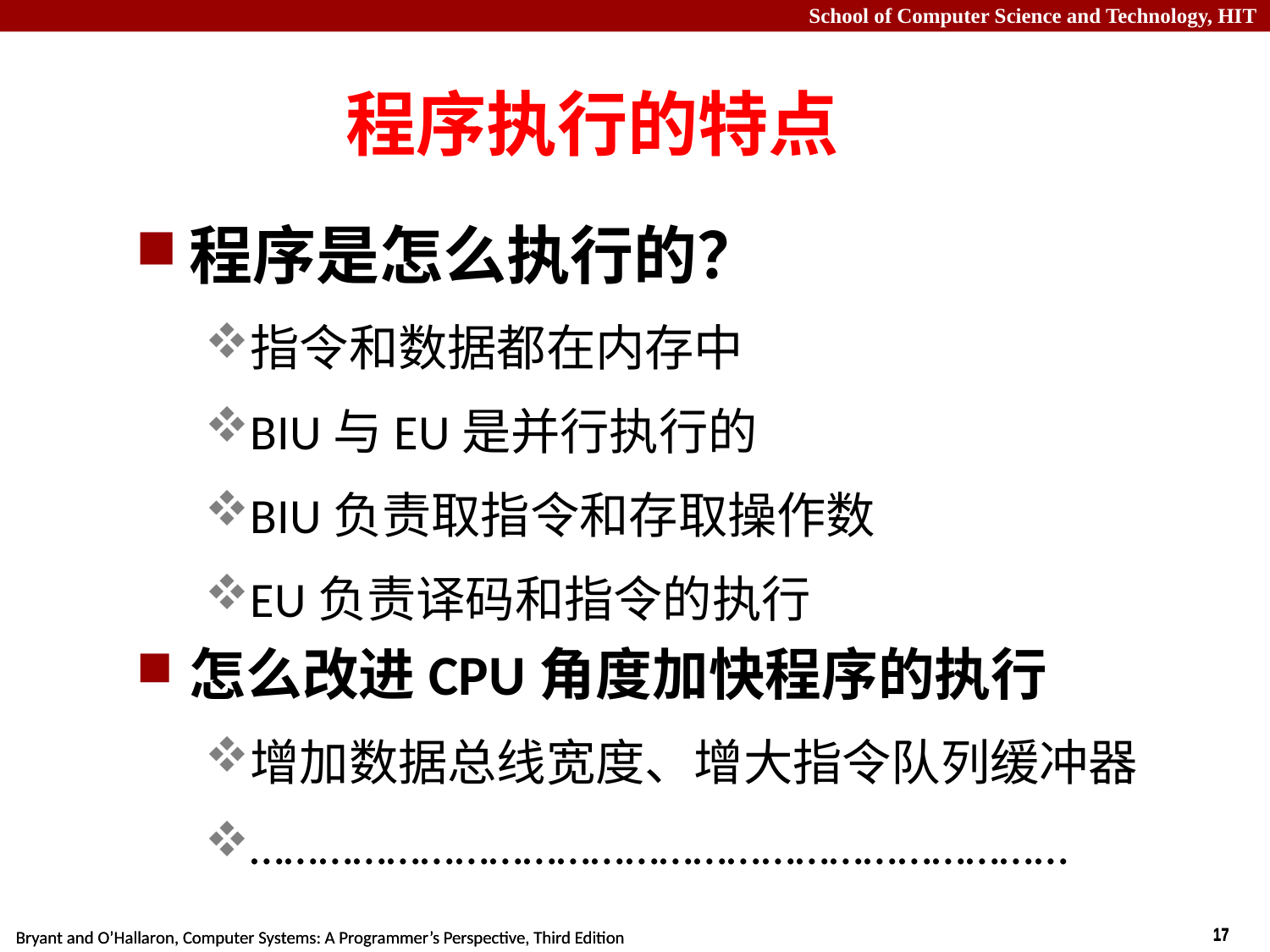

# 程序执行的特点
程序是怎么执行的？
指令和数据都在内存中
BIU与EU是并行执行的
BIU负责取指令和存取操作数
EU负责译码和指令的执行
怎么改进CPU角度加快程序的执行
增加数据总线宽度、增大指令队列缓冲器
………………………………………………………………